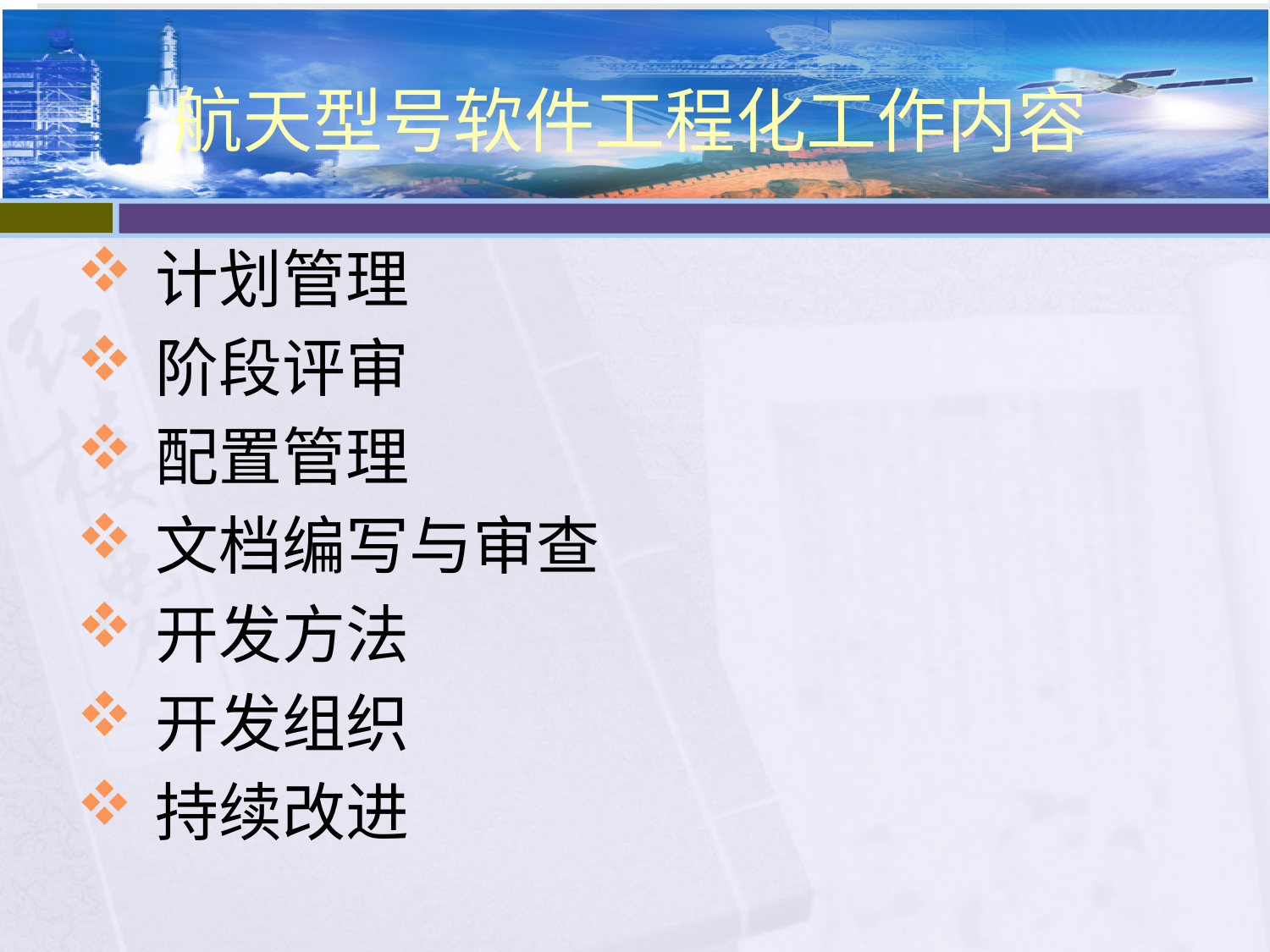

# 航天型号软件工程化工作内容

计划管理
阶段评审
配置管理
文档编写与审查
开发方法
开发组织
持续改进